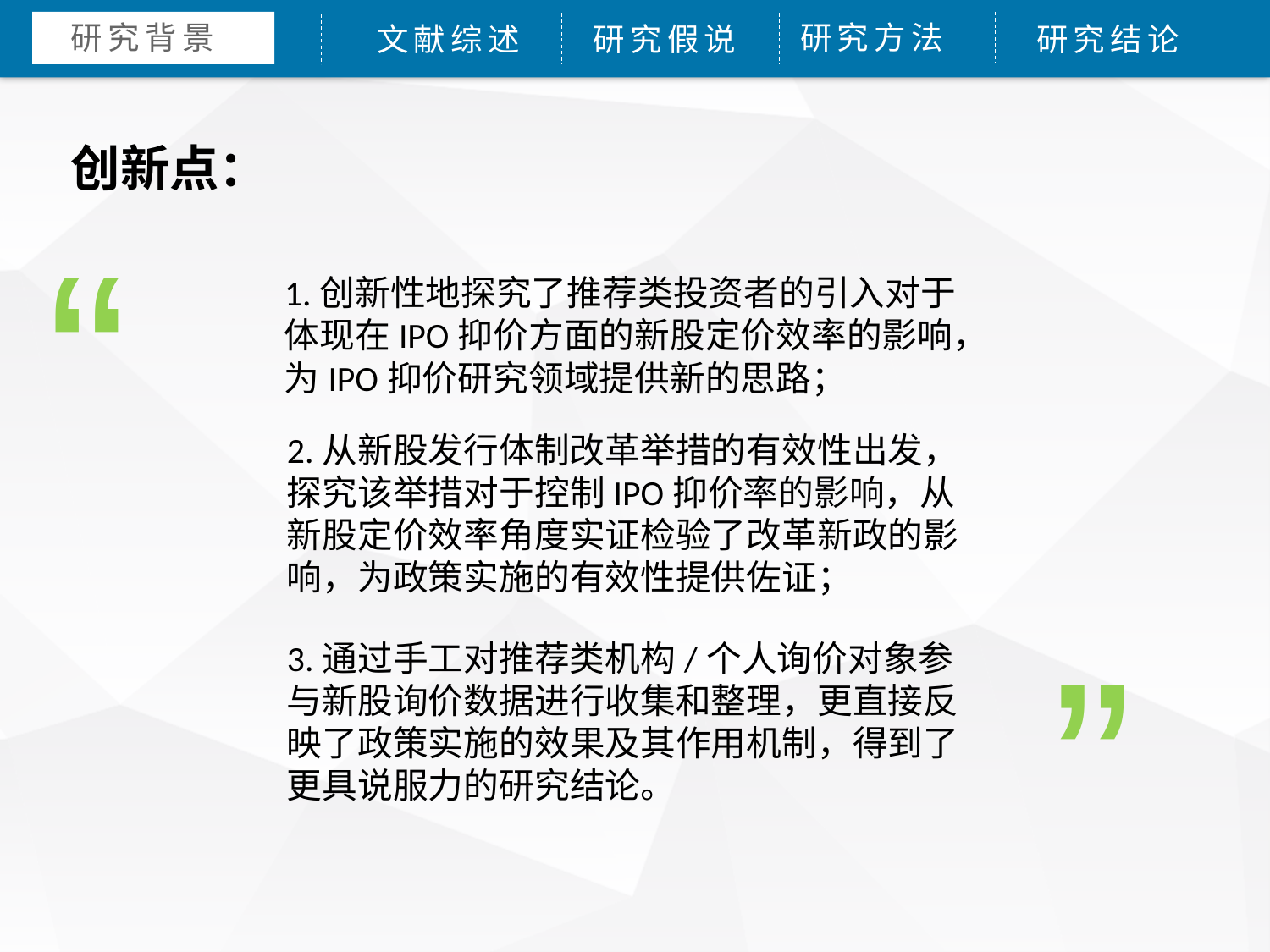

研究方法

研究背景
文献综述
研究假说
研究结论
创新点：
“
1.创新性地探究了推荐类投资者的引入对于体现在IPO抑价方面的新股定价效率的影响，为IPO抑价研究领域提供新的思路；
2.从新股发行体制改革举措的有效性出发，探究该举措对于控制IPO抑价率的影响，从新股定价效率角度实证检验了改革新政的影响，为政策实施的有效性提供佐证；
”
3.通过手工对推荐类机构/个人询价对象参与新股询价数据进行收集和整理，更直接反映了政策实施的效果及其作用机制，得到了更具说服力的研究结论。